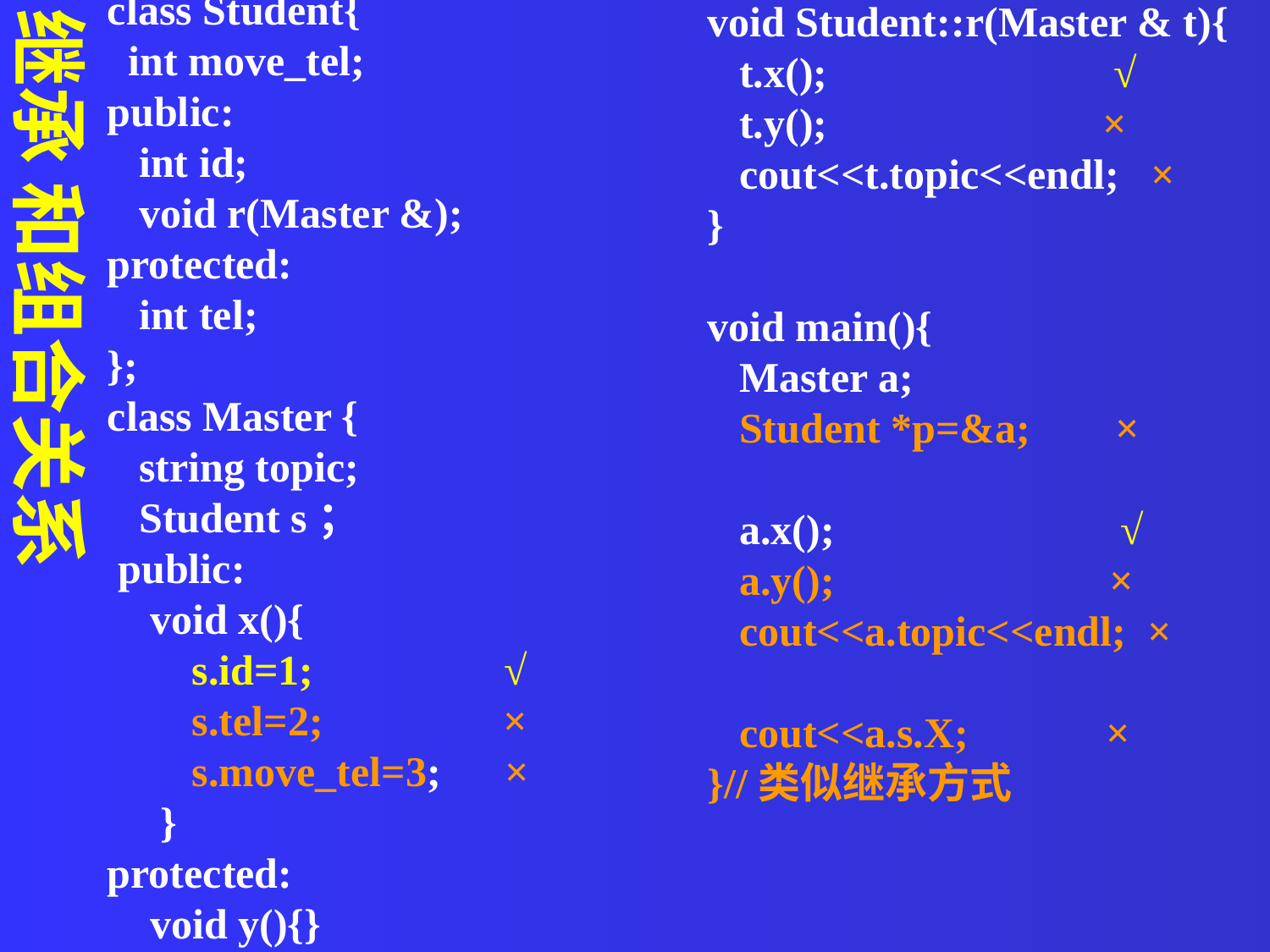

class Student{
  int move_tel;
public:
   int id;
   void r(Master &);
protected:
   int tel;
};
class Master {
   string topic;
   Student s；
 public:
    void x(){
        s.id=1;                  √
        s.tel=2;                 ×
        s.move_tel=3;      ×
     }
protected:
    void y(){}
};
void Student::r(Master & t){
   t.x();                           √
   t.y();                          ×
   cout<<t.topic<<endl;   ×
}

void main(){
   Master a;
   Student *p=&a;        ×

   a.x();                           √
   a.y();                          ×
   cout<<a.topic<<endl;  ×

   cout<<a.s.X;             ×
}//类似继承方式
继承 和组合关系